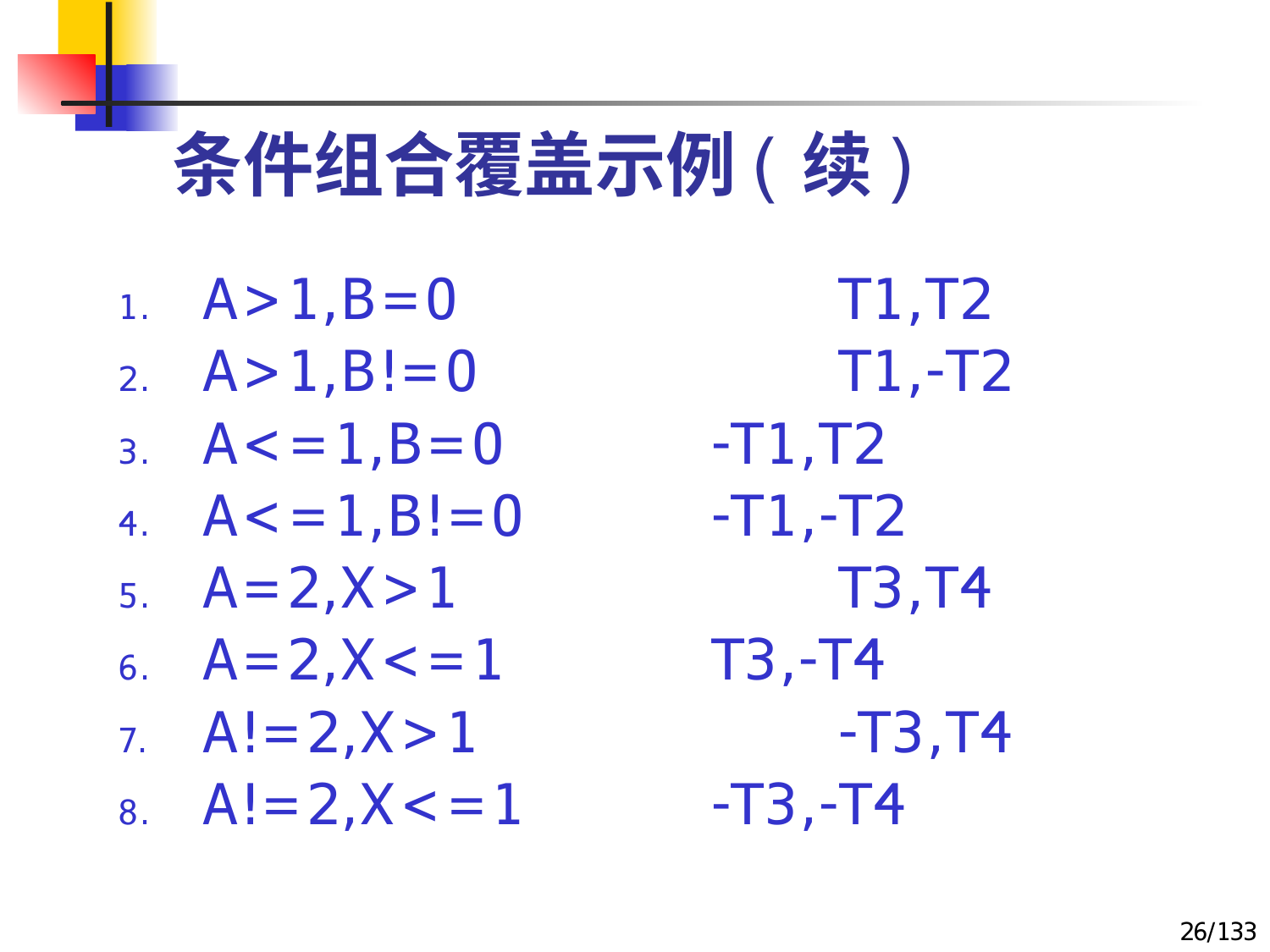

# 条件组合覆盖示例(续)
A>1,B=0			T1,T2
A>1,B!=0			T1,-T2
A<=1,B=0		-T1,T2
A<=1,B!=0		-T1,-T2
A=2,X>1			T3,T4
A=2,X<=1		T3,-T4
A!=2,X>1			-T3,T4
A!=2,X<=1		-T3,-T4

26/133